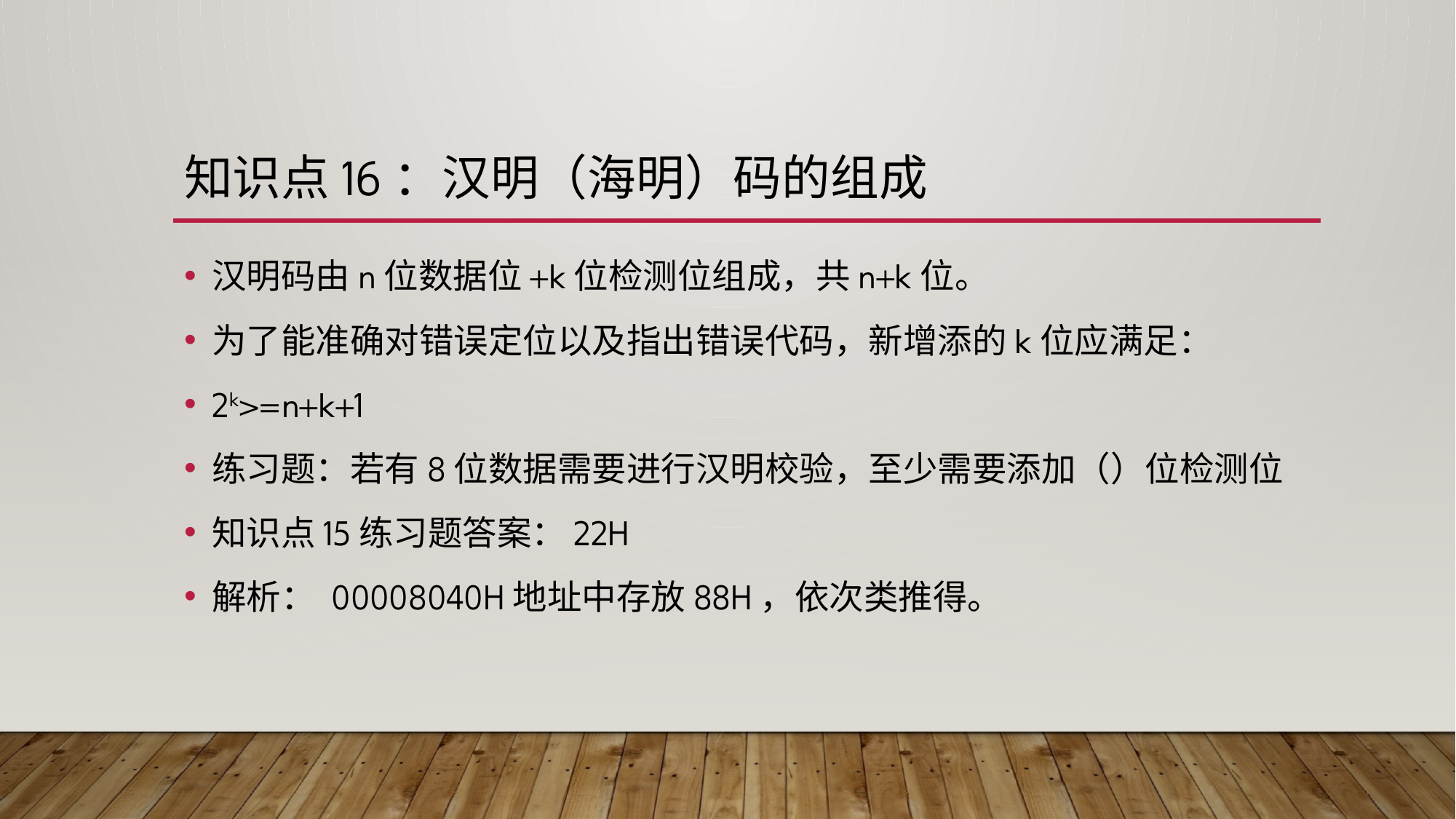

# 知识点16：汉明（海明）码的组成
汉明码由n位数据位+k位检测位组成，共n+k位。
为了能准确对错误定位以及指出错误代码，新增添的k位应满足：
2k>=n+k+1
练习题：若有8位数据需要进行汉明校验，至少需要添加（）位检测位
知识点15练习题答案：22H
解析： 00008040H地址中存放88H，依次类推得。